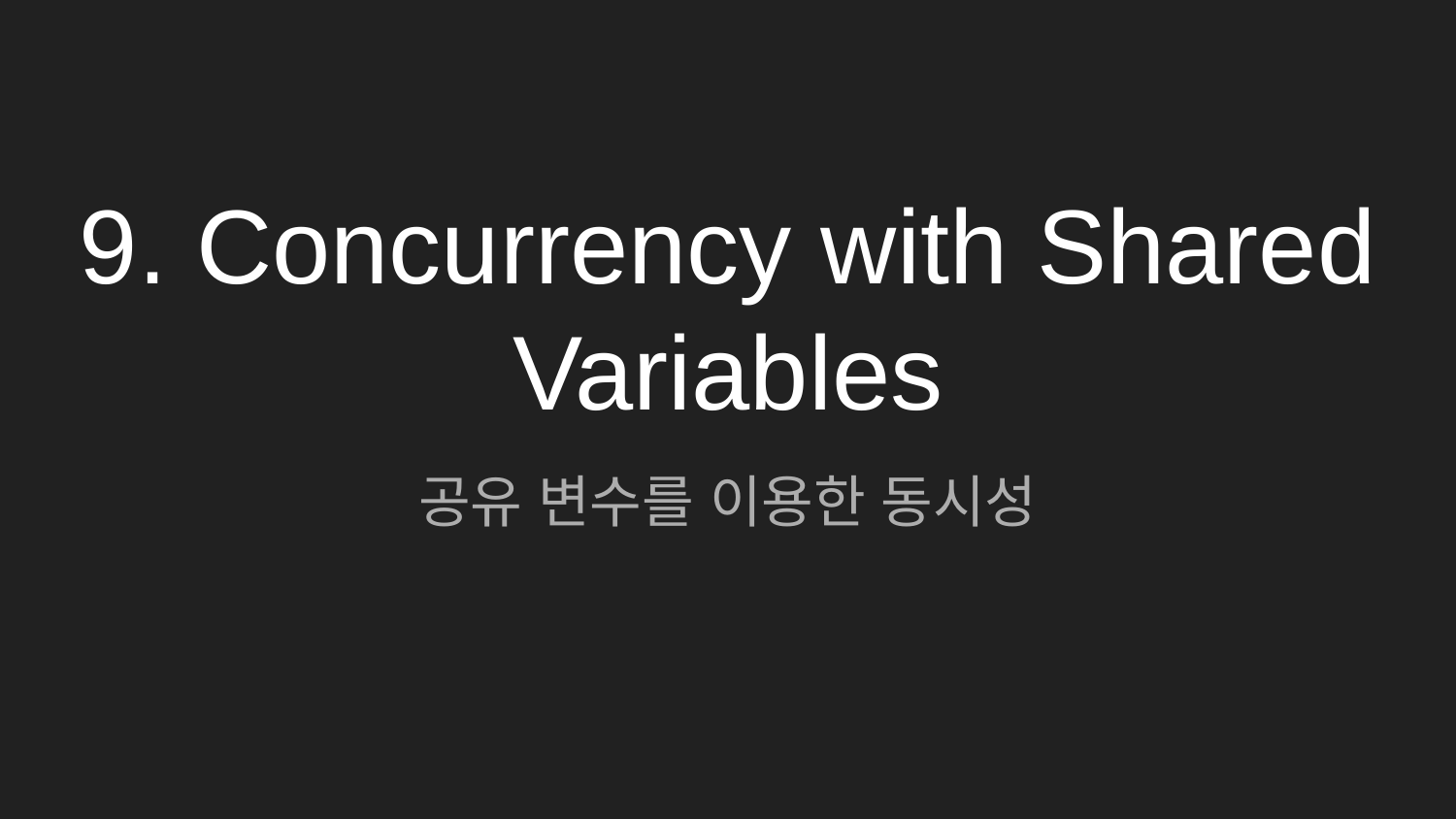

# 9. Concurrency with Shared Variables
공유 변수를 이용한 동시성